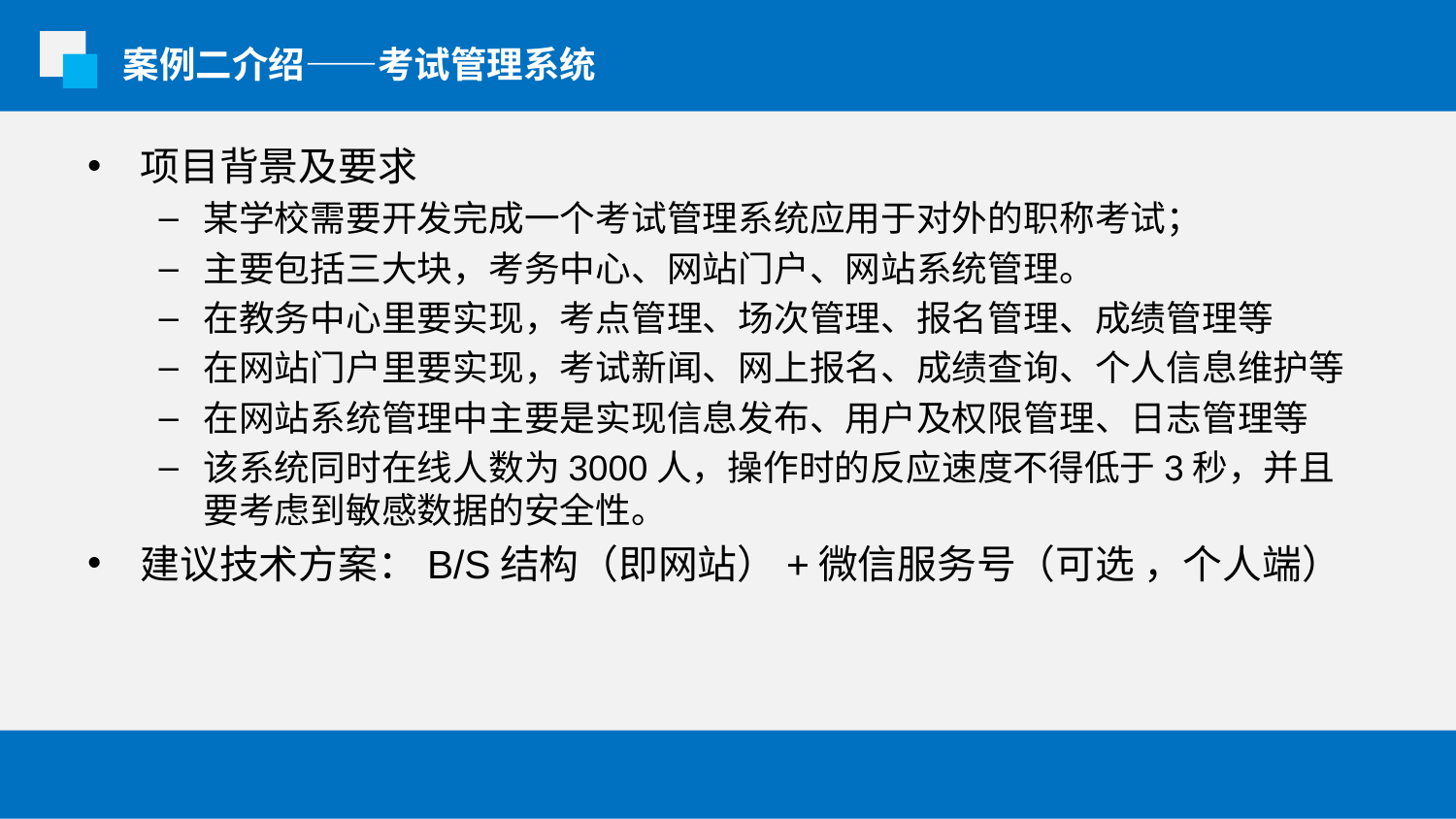

案例二介绍——考试管理系统

项目背景及要求
某学校需要开发完成一个考试管理系统应用于对外的职称考试；
主要包括三大块，考务中心、网站门户、网站系统管理。
在教务中心里要实现，考点管理、场次管理、报名管理、成绩管理等
在网站门户里要实现，考试新闻、网上报名、成绩查询、个人信息维护等
在网站系统管理中主要是实现信息发布、用户及权限管理、日志管理等
该系统同时在线人数为3000人，操作时的反应速度不得低于3秒，并且要考虑到敏感数据的安全性。
建议技术方案：B/S结构（即网站）+微信服务号（可选 ，个人端）